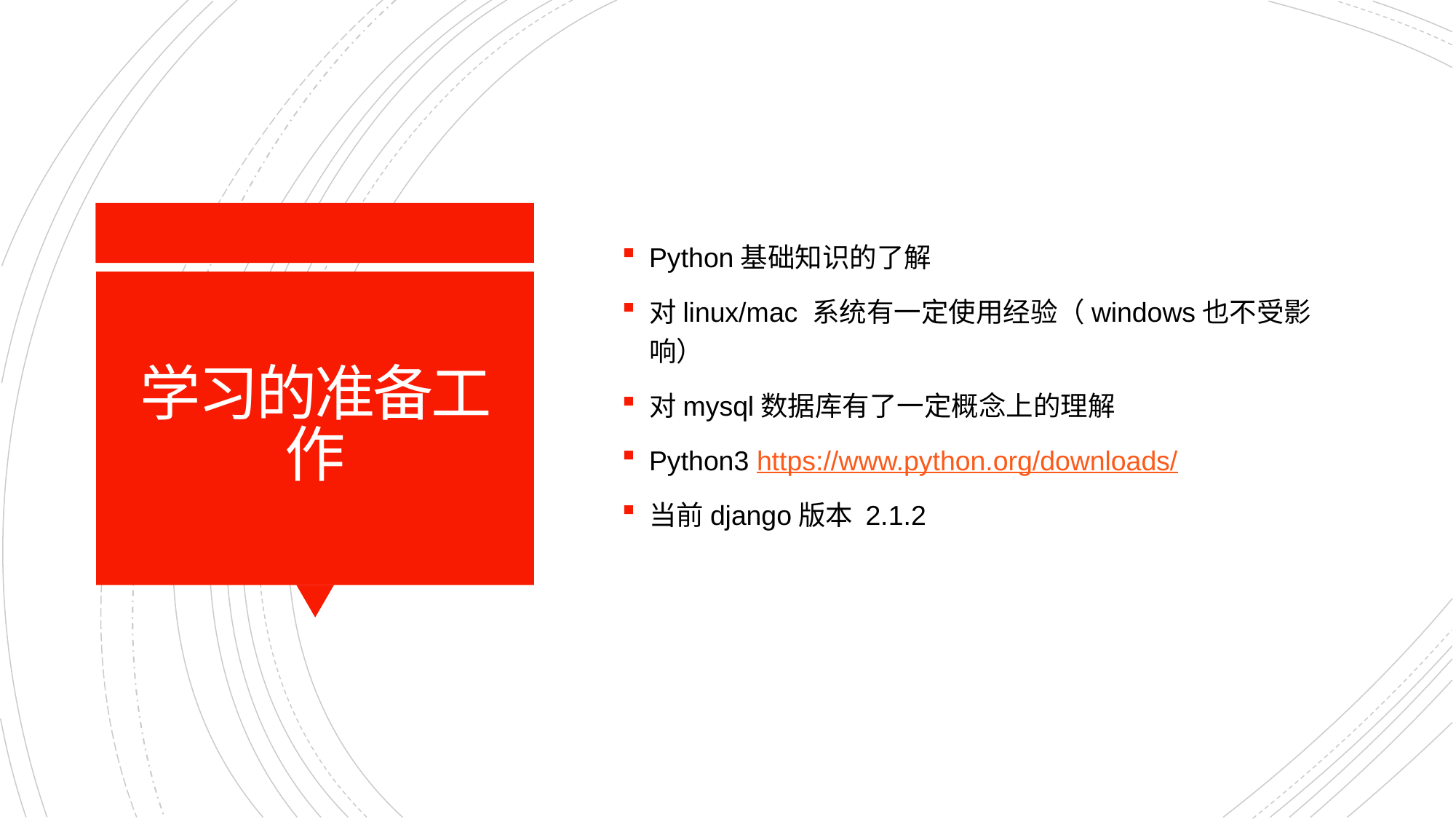

Python基础知识的了解
对linux/mac 系统有一定使用经验（windows也不受影响）
对mysql数据库有了一定概念上的理解
Python3 https://www.python.org/downloads/
当前django版本 2.1.2

# 学习的准备工作